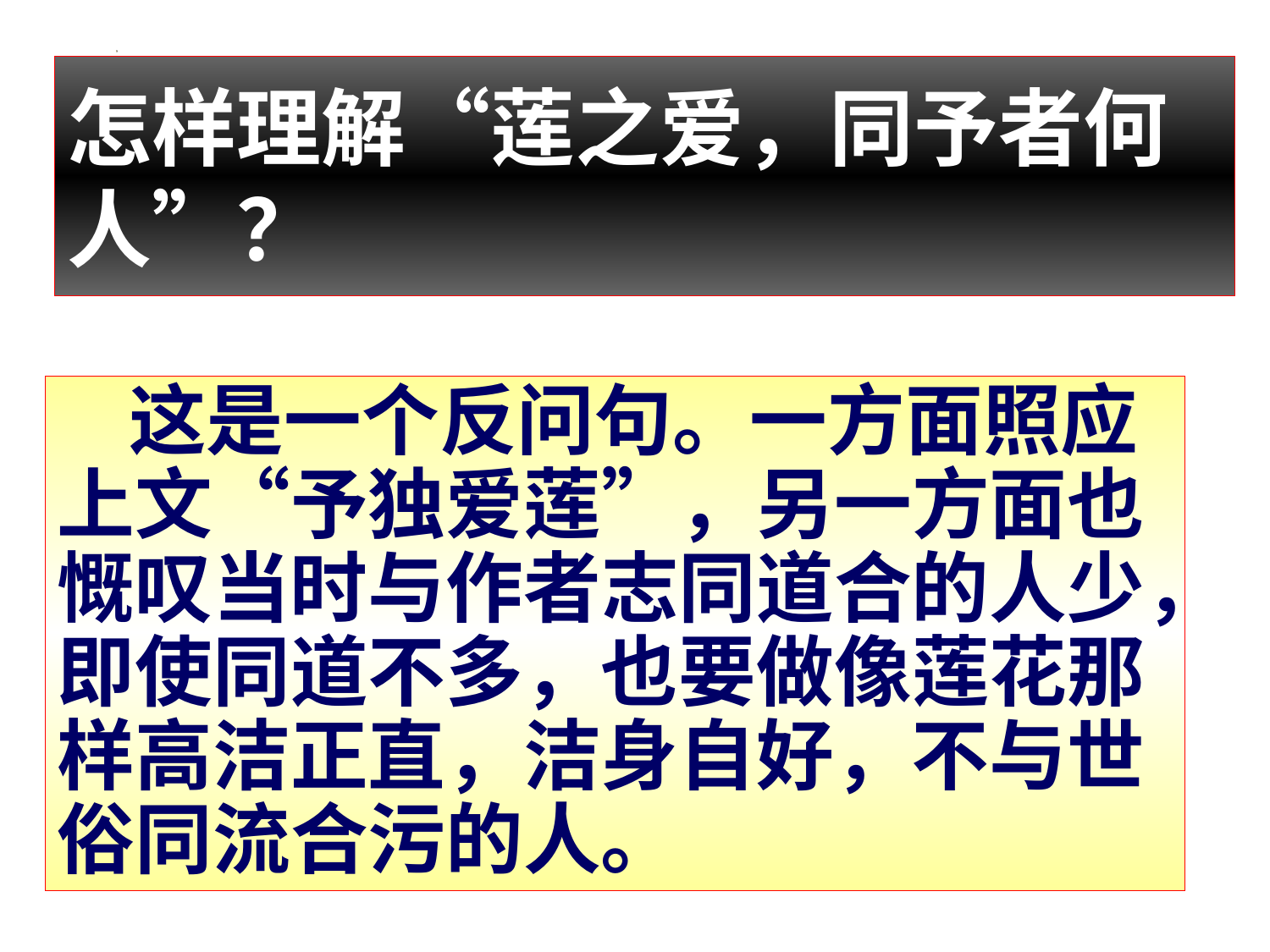

# 怎样理解“莲之爱，同予者何人”？
   这是一个反问句。一方面照应上文“予独爱莲”，另一方面也慨叹当时与作者志同道合的人少，即使同道不多，也要做像莲花那样高洁正直，洁身自好，不与世俗同流合污的人。